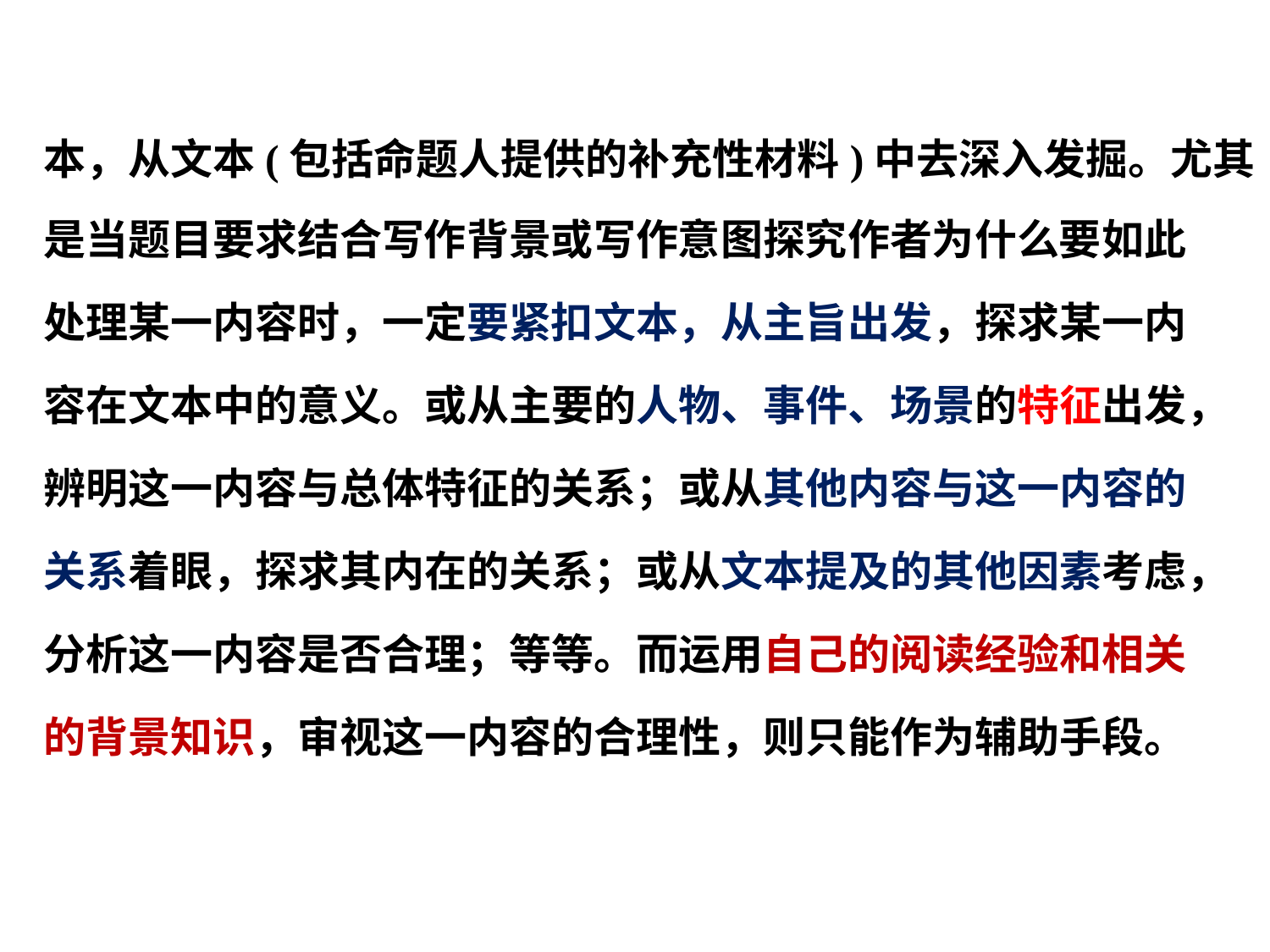

本，从文本(包括命题人提供的补充性材料)中去深入发掘。尤其

是当题目要求结合写作背景或写作意图探究作者为什么要如此

处理某一内容时，一定要紧扣文本，从主旨出发，探求某一内

容在文本中的意义。或从主要的人物、事件、场景的特征出发，

辨明这一内容与总体特征的关系；或从其他内容与这一内容的

关系着眼，探求其内在的关系；或从文本提及的其他因素考虑，

分析这一内容是否合理；等等。而运用自己的阅读经验和相关

的背景知识，审视这一内容的合理性，则只能作为辅助手段。